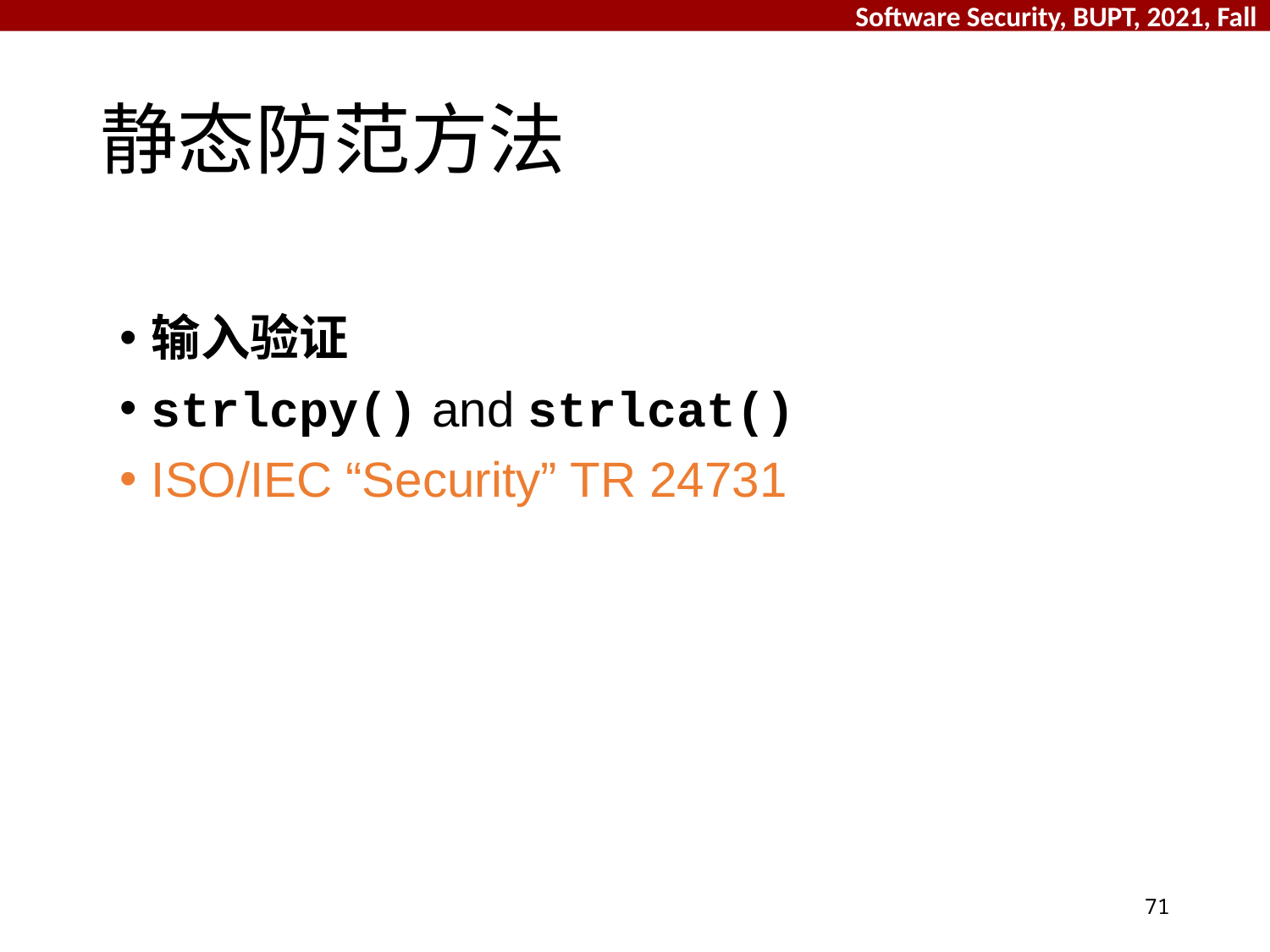

# 静态防范方法
输入验证
strlcpy() and strlcat()
ISO/IEC “Security” TR 24731

71